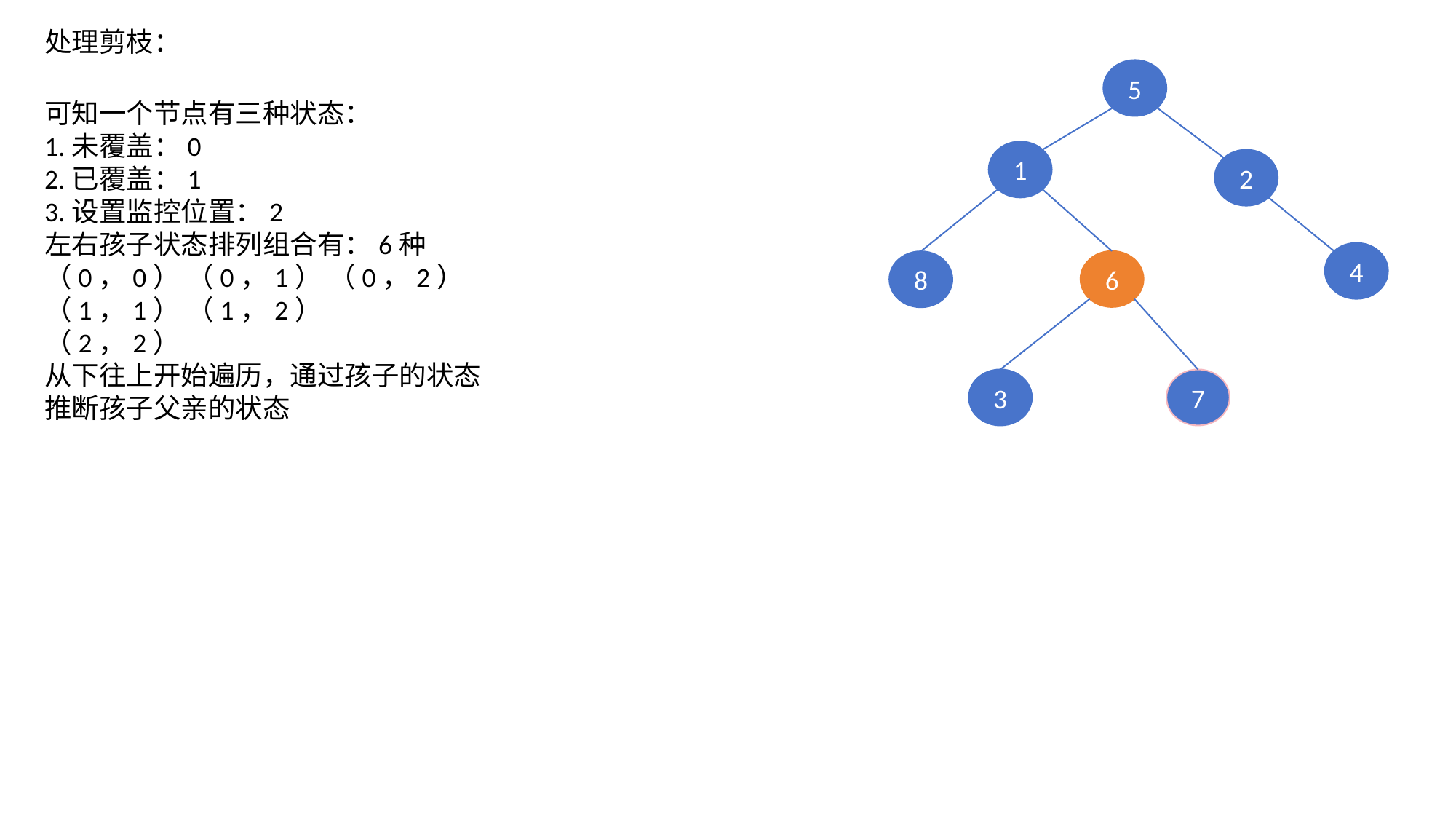

处理剪枝：
5
可知一个节点有三种状态：
1.未覆盖：0
2.已覆盖：1
3.设置监控位置：2
左右孩子状态排列组合有：6种
（0，0） （0，1） （0，2）
（1，1） （1，2）
（2，2）
从下往上开始遍历，通过孩子的状态推断孩子父亲的状态
1
2
4
6
8
3
7